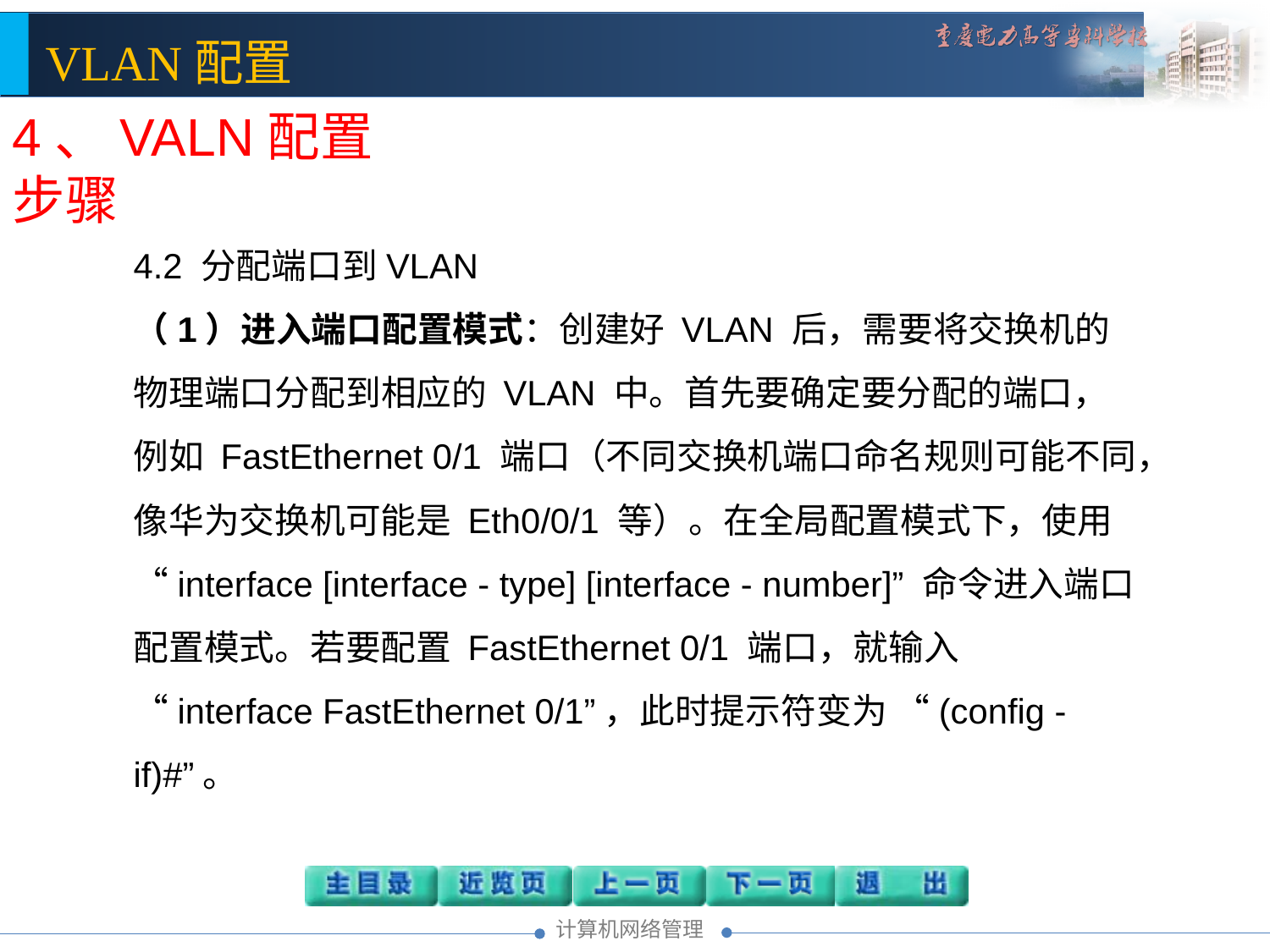

4、VALN配置步骤
4.2 分配端口到VLAN
（1）进入端口配置模式：创建好 VLAN 后，需要将交换机的物理端口分配到相应的 VLAN 中。首先要确定要分配的端口，例如 FastEthernet 0/1 端口（不同交换机端口命名规则可能不同，像华为交换机可能是 Eth0/0/1 等）。在全局配置模式下，使用 “interface [interface - type] [interface - number]” 命令进入端口配置模式。若要配置 FastEthernet 0/1 端口，就输入 “interface FastEthernet 0/1”，此时提示符变为 “(config - if)#”。